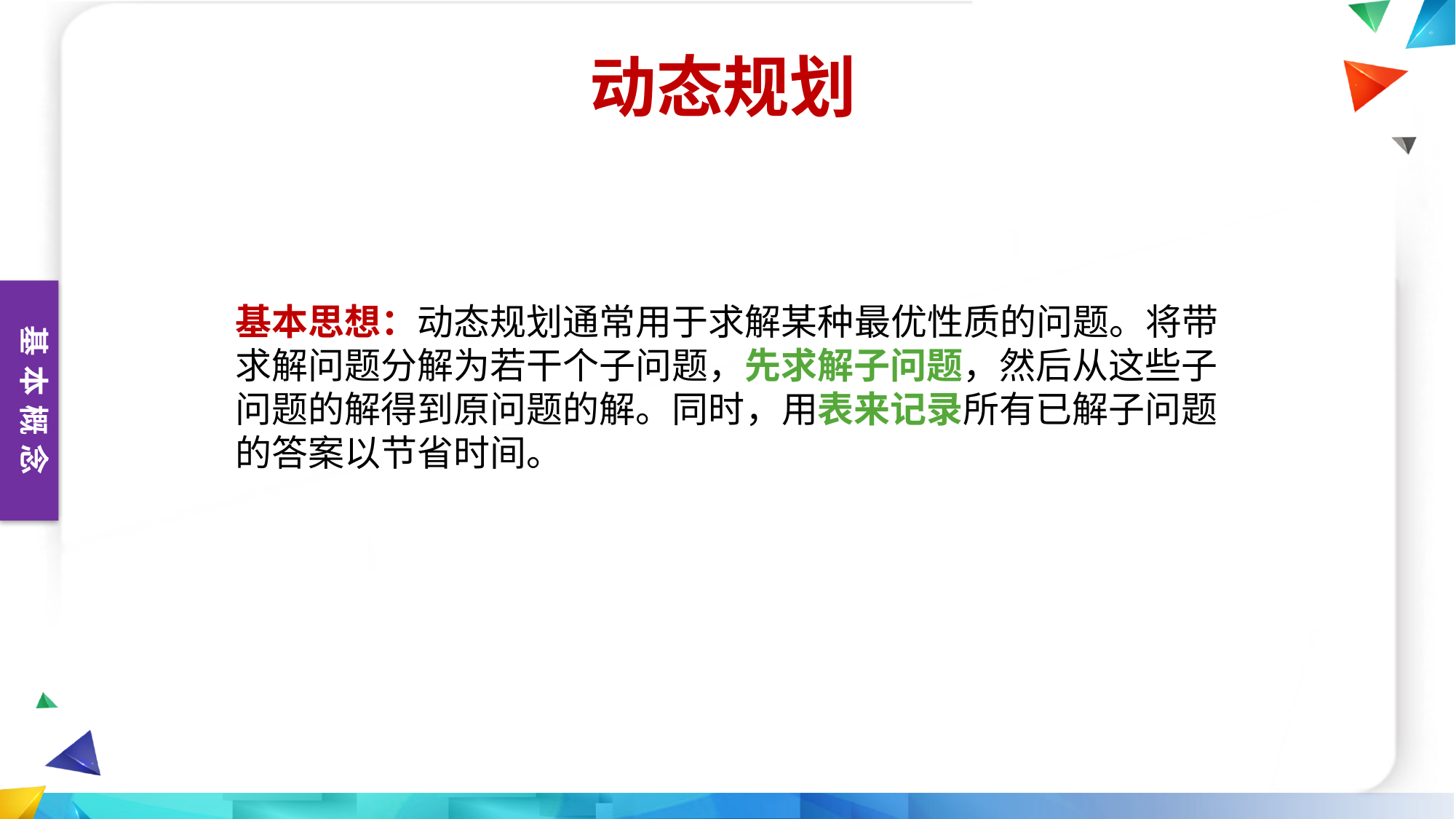

动态规划
基本思想：动态规划通常用于求解某种最优性质的问题。将带求解问题分解为若干个子问题，先求解子问题，然后从这些子问题的解得到原问题的解。同时，用表来记录所有已解子问题的答案以节省时间。